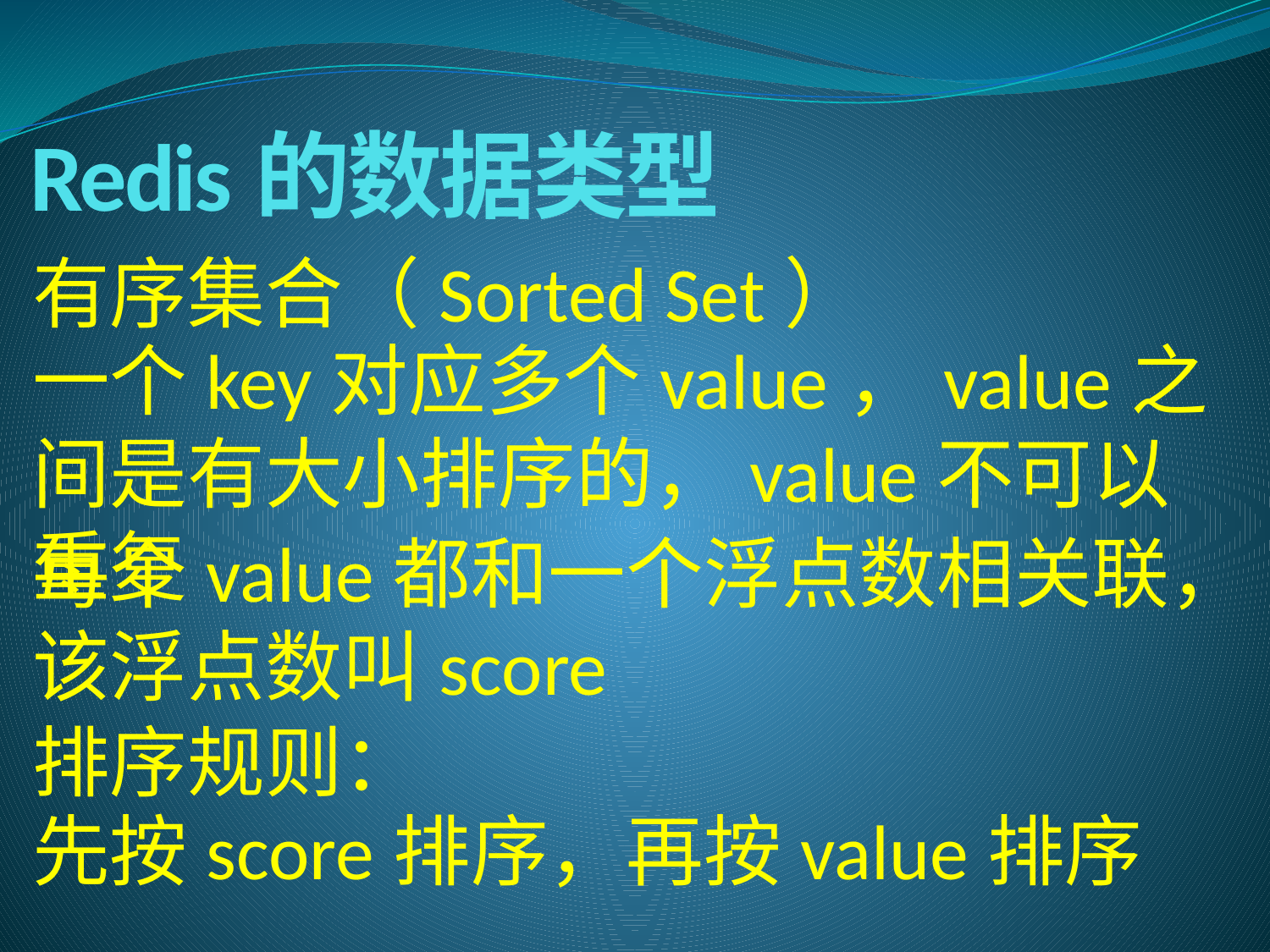

# Redis的数据类型
有序集合（Sorted Set）
一个key对应多个value，value之间是有大小排序的，value不可以重复
每个value都和一个浮点数相关联，该浮点数叫score
排序规则：
先按score排序，再按value排序